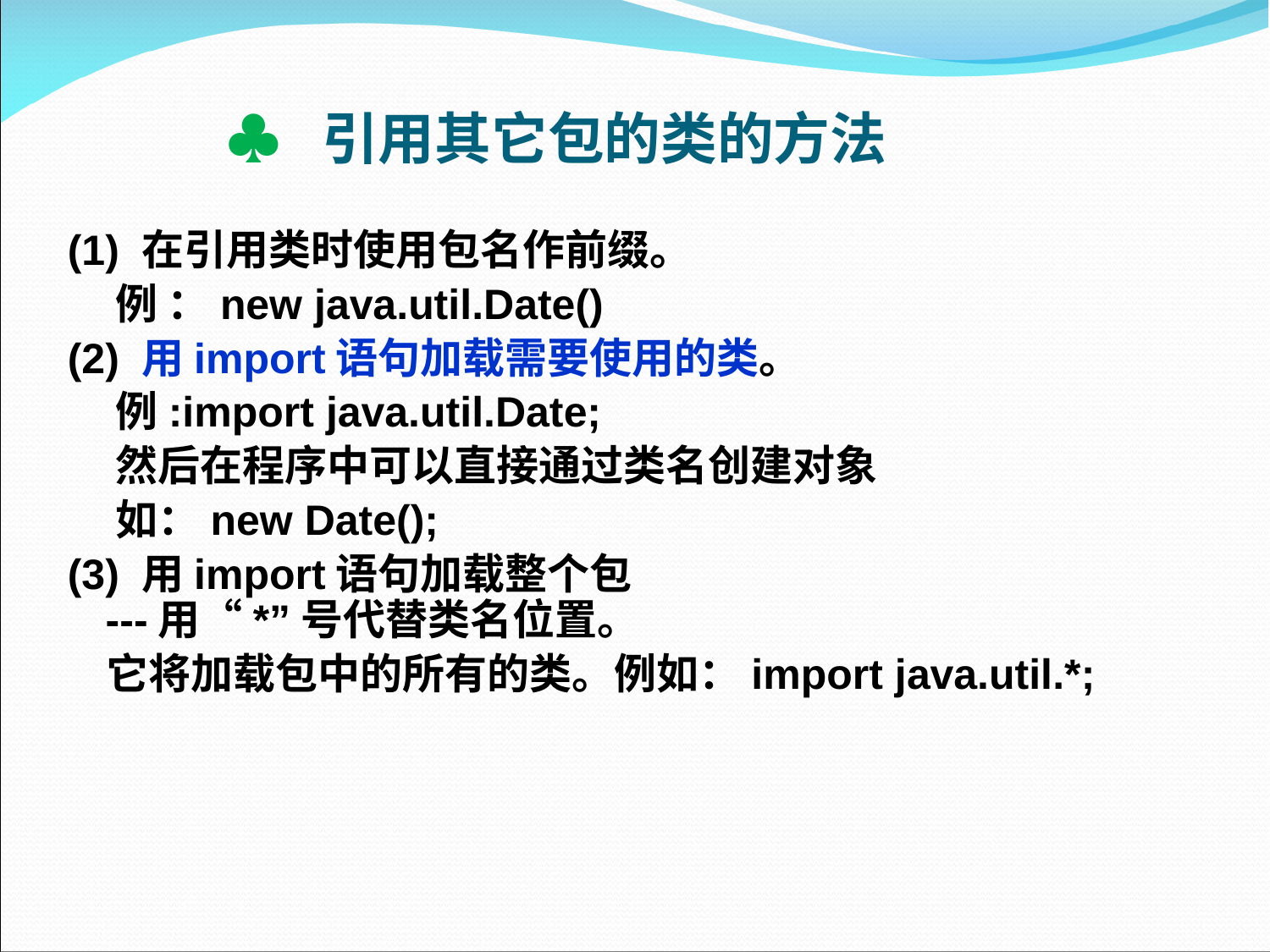

# ♣  引用其它包的类的方法
(1) 在引用类时使用包名作前缀。
    例 ：new java.util.Date()
(2) 用import语句加载需要使用的类。
    例:import java.util.Date;
    然后在程序中可以直接通过类名创建对象
    如：new Date();
(3) 用import语句加载整个包
---用“*”号代替类名位置。
   它将加载包中的所有的类。例如：import java.util.*;